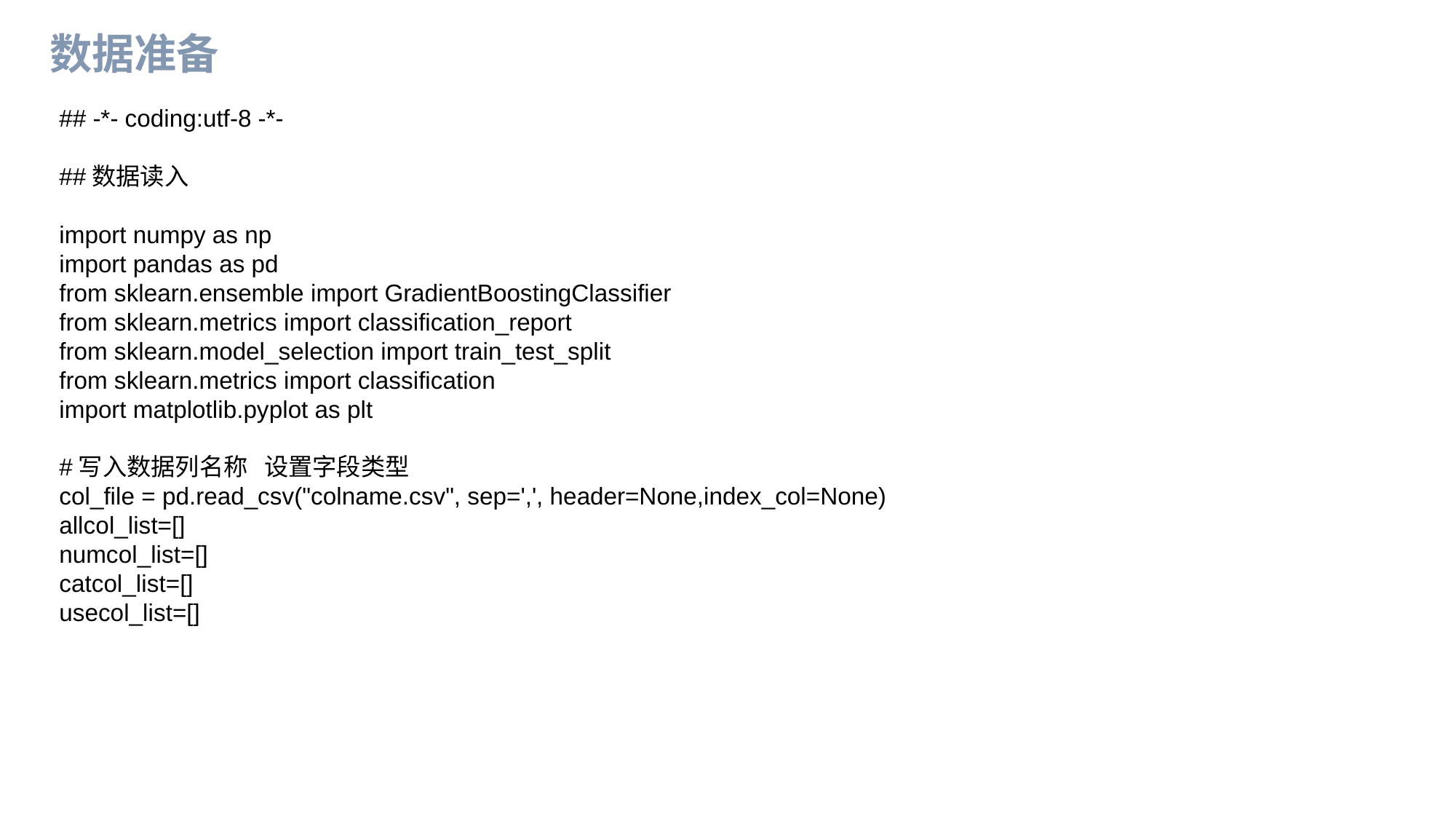

数据准备
## -*- coding:utf-8 -*-

##数据读入

import numpy as np
import pandas as pd
from sklearn.ensemble import GradientBoostingClassifier
from sklearn.metrics import classification_report
from sklearn.model_selection import train_test_split
from sklearn.metrics import classification
import matplotlib.pyplot as plt

#写入数据列名称   设置字段类型
col_file = pd.read_csv("colname.csv", sep=',', header=None,index_col=None)
allcol_list=[]
numcol_list=[]
catcol_list=[]
usecol_list=[]